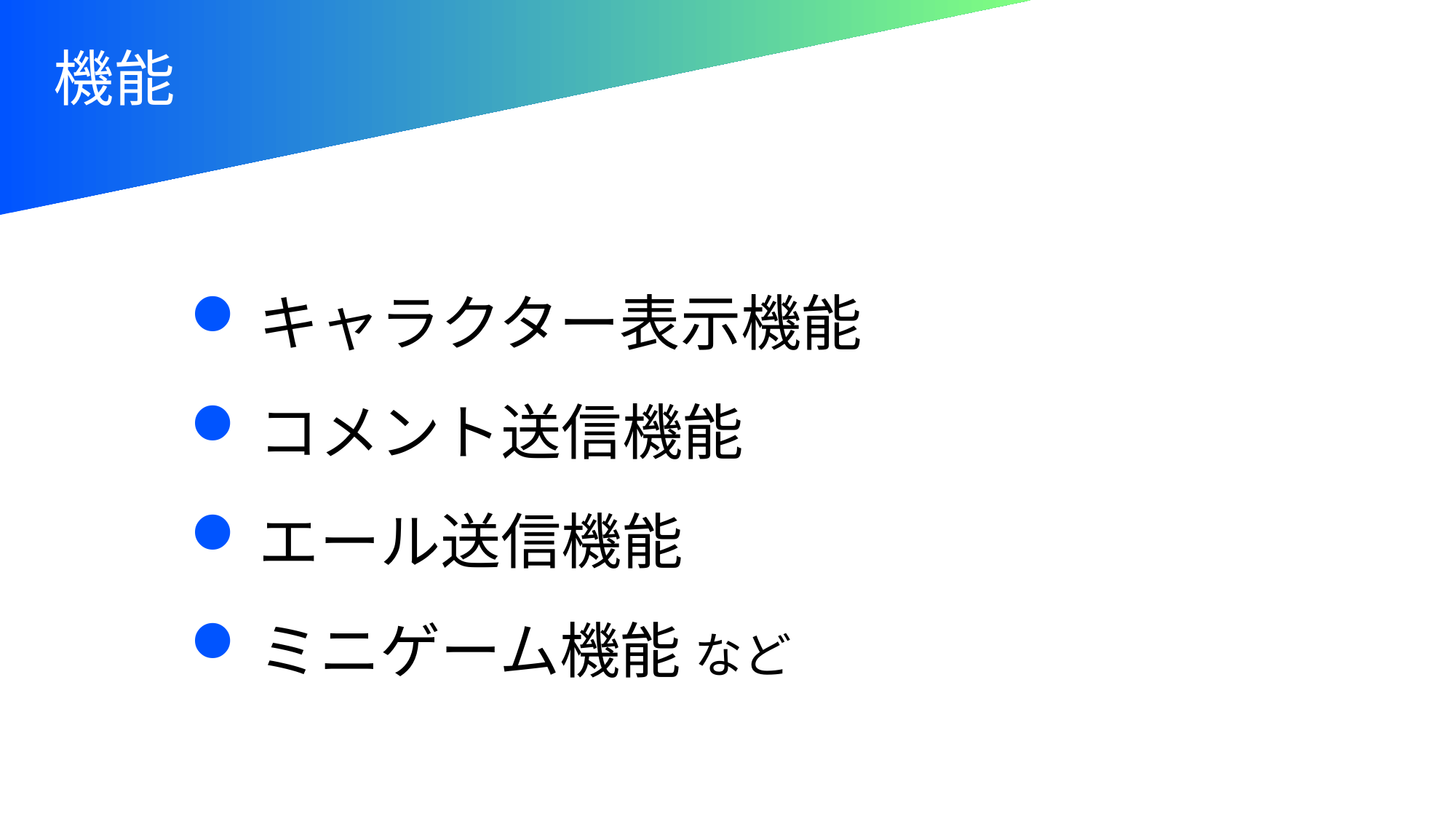

# 機能
キャラクター表示機能
コメント送信機能
エール送信機能
ミニゲーム機能 など